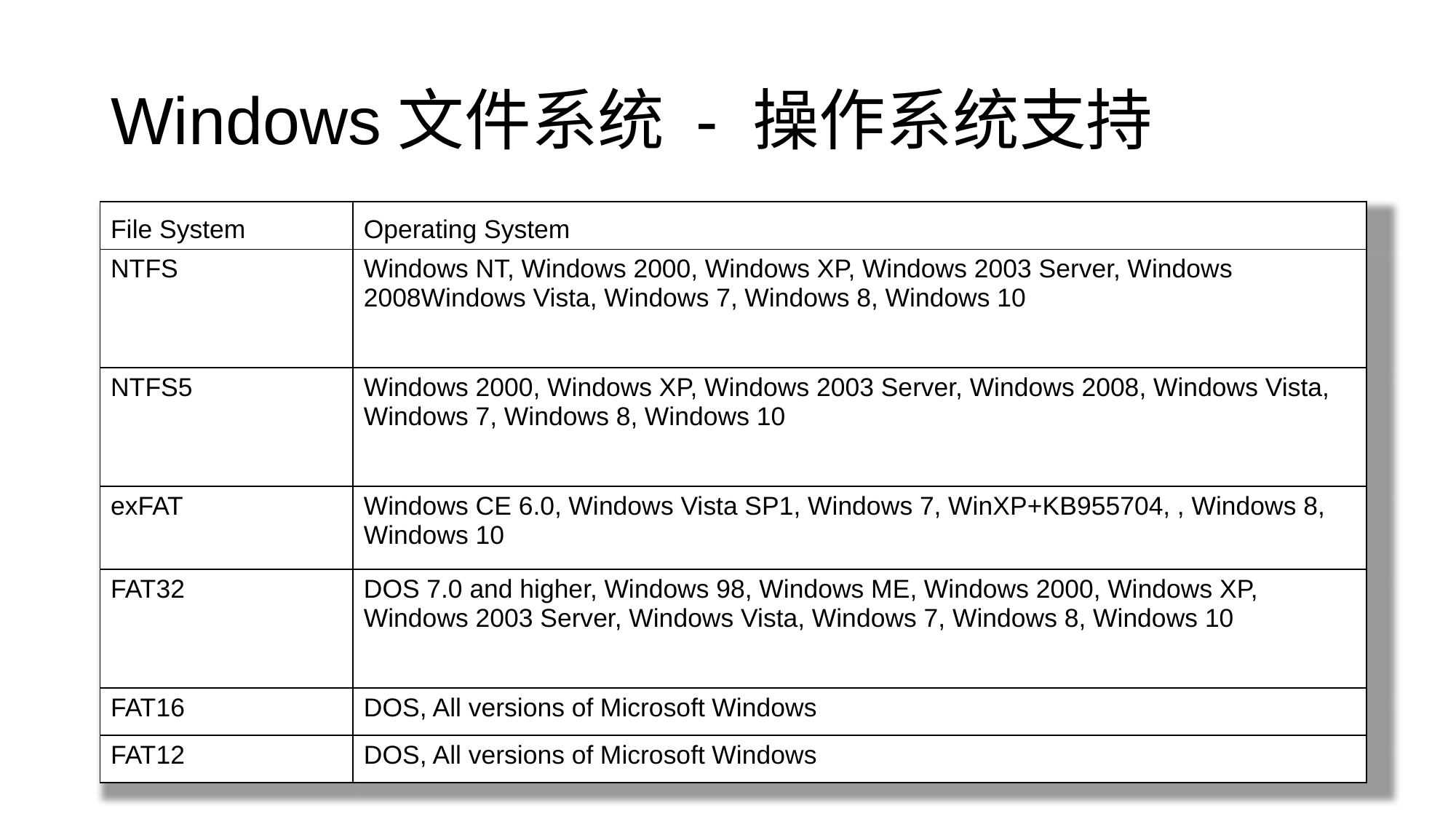

# Windows文件系统 - 操作系统支持
| File System | Operating System |
| --- | --- |
| NTFS | Windows NT, Windows 2000, Windows XP, Windows 2003 Server, Windows 2008Windows Vista, Windows 7, Windows 8, Windows 10 |
| NTFS5 | Windows 2000, Windows XP, Windows 2003 Server, Windows 2008, Windows Vista, Windows 7, Windows 8, Windows 10 |
| exFAT | Windows CE 6.0, Windows Vista SP1, Windows 7, WinXP+KB955704, , Windows 8, Windows 10 |
| FAT32 | DOS 7.0 and higher, Windows 98, Windows ME, Windows 2000, Windows XP, Windows 2003 Server, Windows Vista, Windows 7, Windows 8, Windows 10 |
| FAT16 | DOS, All versions of Microsoft Windows |
| FAT12 | DOS, All versions of Microsoft Windows |